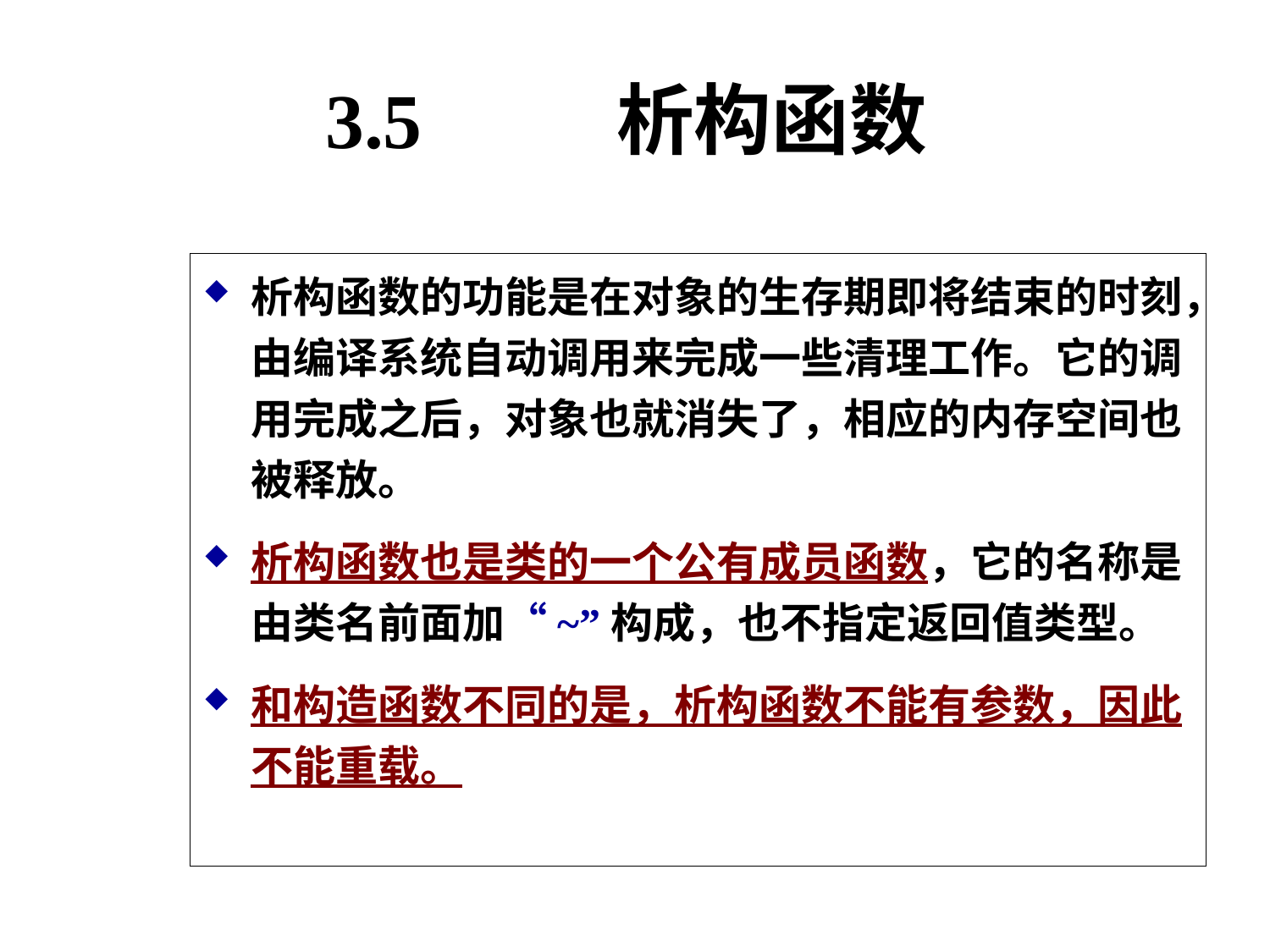

# 3.5         析构函数
析构函数的功能是在对象的生存期即将结束的时刻，由编译系统自动调用来完成一些清理工作。它的调用完成之后，对象也就消失了，相应的内存空间也被释放。
析构函数也是类的一个公有成员函数，它的名称是由类名前面加“~”构成，也不指定返回值类型。
和构造函数不同的是，析构函数不能有参数，因此不能重载。